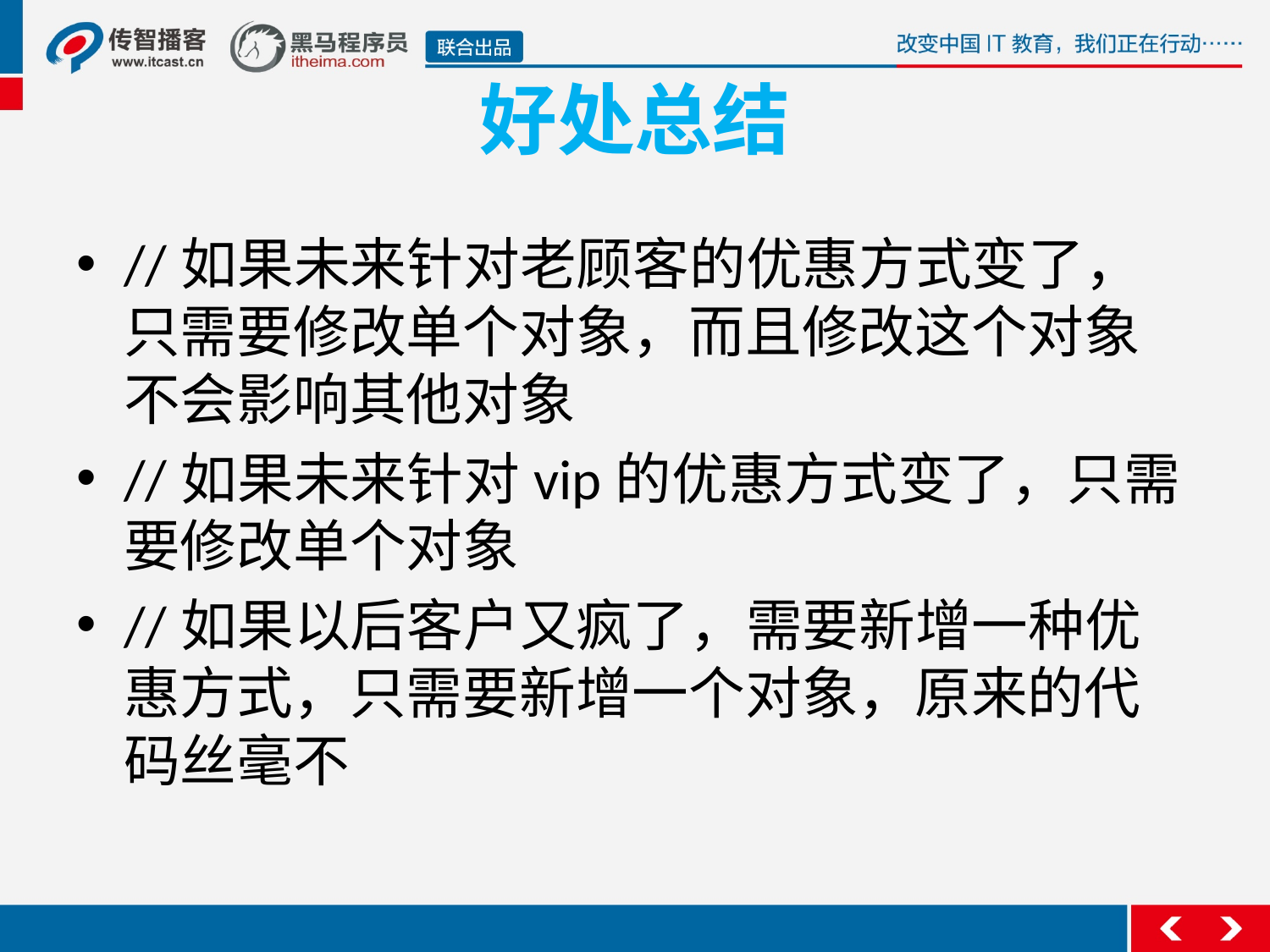

# 好处总结
//如果未来针对老顾客的优惠方式变了，只需要修改单个对象，而且修改这个对象不会影响其他对象
//如果未来针对vip的优惠方式变了，只需要修改单个对象
//如果以后客户又疯了，需要新增一种优惠方式，只需要新增一个对象，原来的代码丝毫不